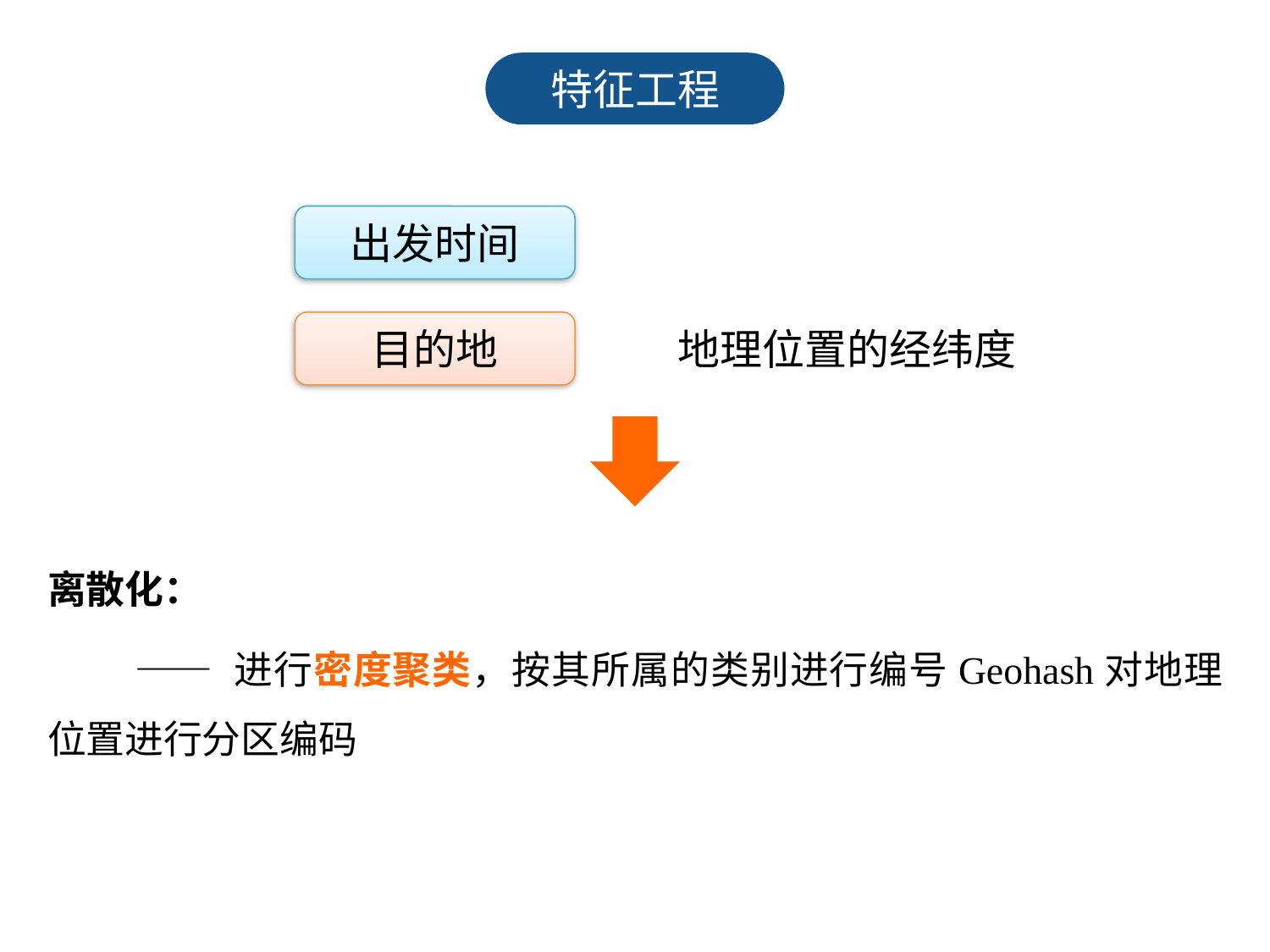

特征工程
出发时间
目的地
地理位置的经纬度

离散化：
         —— 进行密度聚类，按其所属的类别进行编号Geohash对地理位置进行分区编码